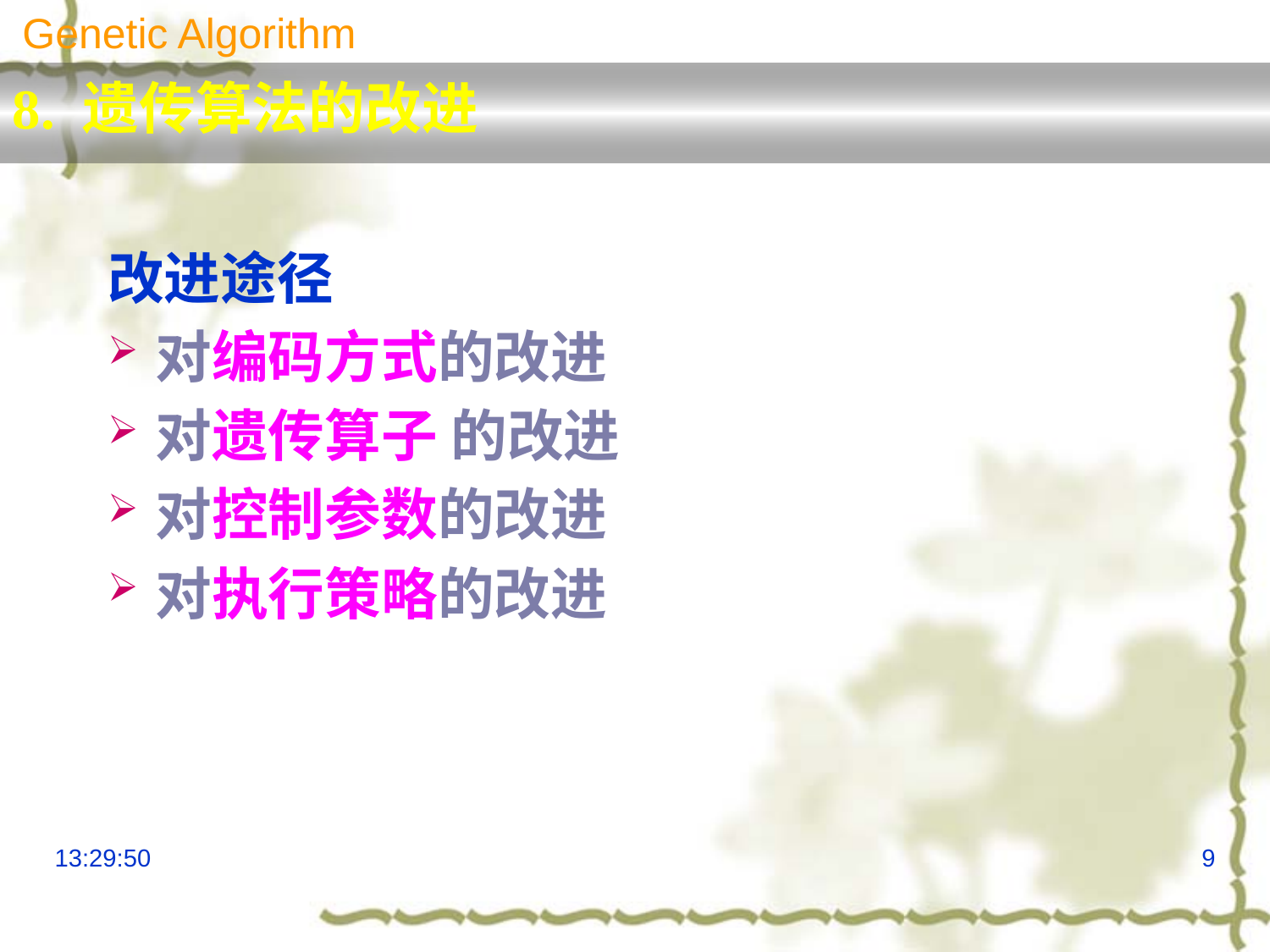

Genetic Algorithm
8. 遗传算法的改进
改进途径
对编码方式的改进
对遗传算子 的改进
对控制参数的改进
对执行策略的改进

13:29:50
9